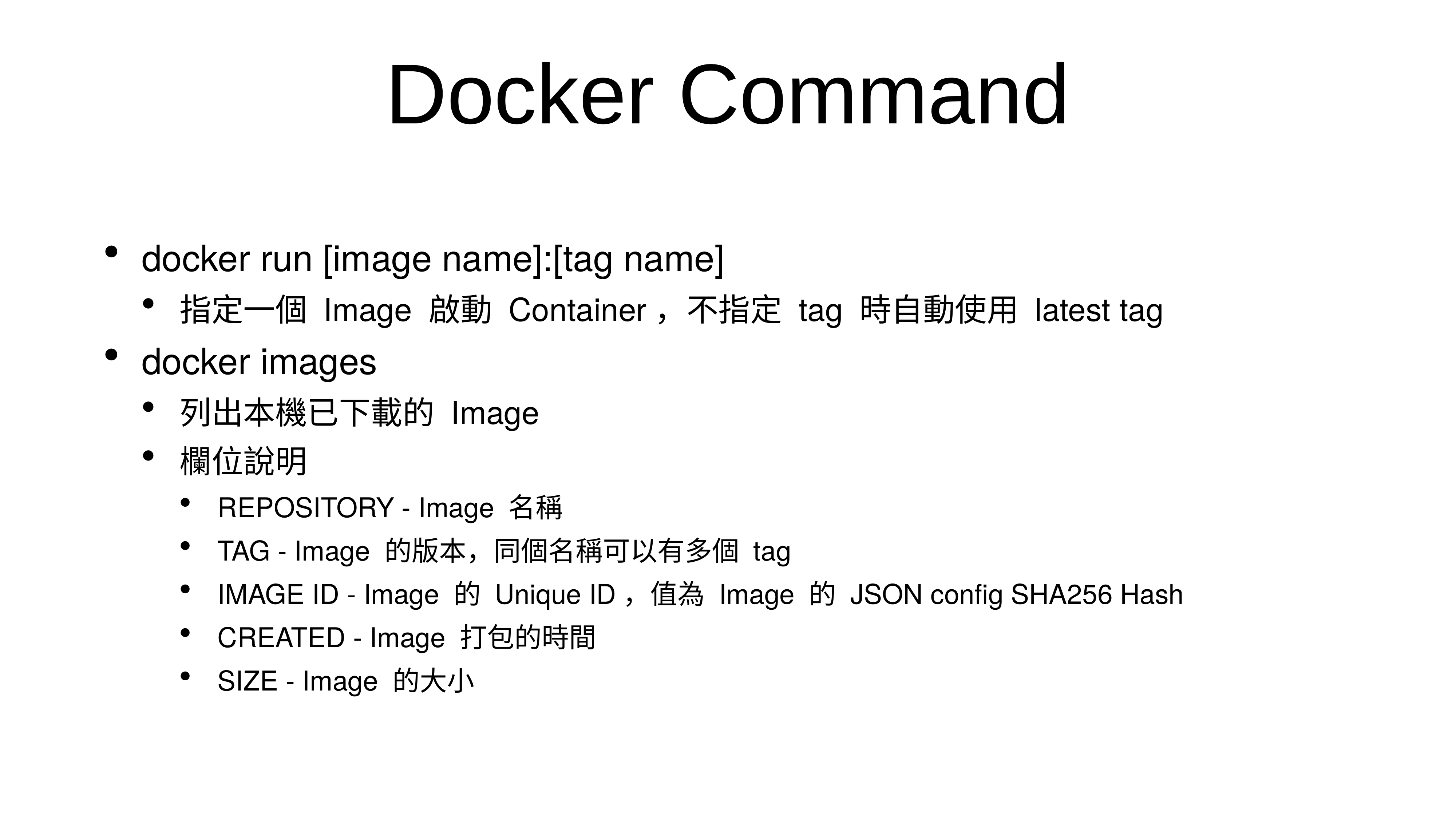

# Docker Command
docker run [image name]:[tag name]
指定一個 Image 啟動 Container，不指定 tag 時自動使用 latest tag
docker images
列出本機已下載的 Image
欄位說明
REPOSITORY - Image 名稱
TAG - Image 的版本，同個名稱可以有多個 tag
IMAGE ID - Image 的 Unique ID，值為 Image 的 JSON config SHA256 Hash
CREATED - Image 打包的時間
SIZE - Image 的大小